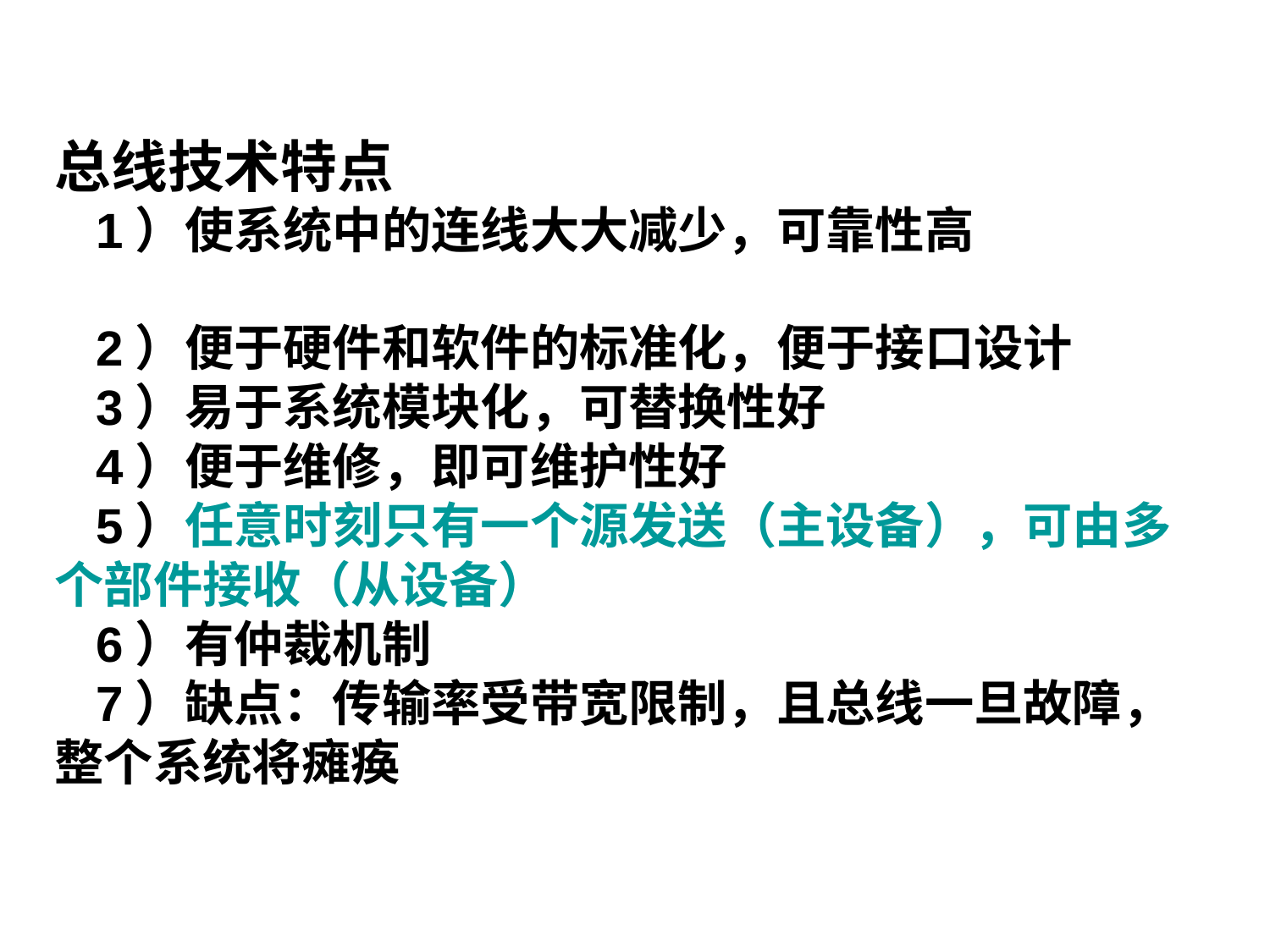

总线技术特点
   1）使系统中的连线大大减少，可靠性高
   2）便于硬件和软件的标准化，便于接口设计
   3）易于系统模块化，可替换性好
   4）便于维修，即可维护性好
   5）任意时刻只有一个源发送（主设备），可由多个部件接收（从设备）
   6）有仲裁机制
   7）缺点：传输率受带宽限制，且总线一旦故障，整个系统将瘫痪